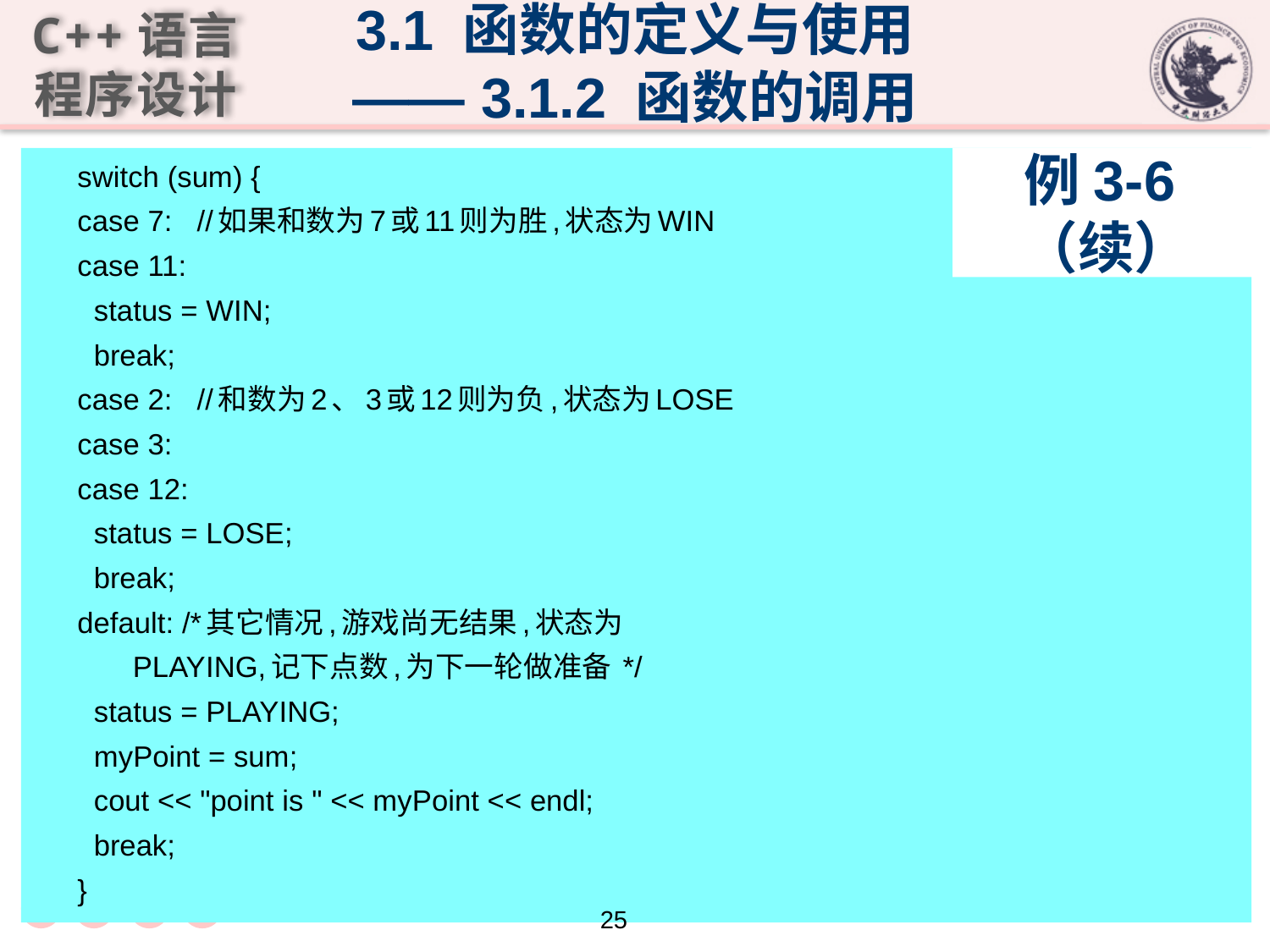

3.1 函数的定义与使用
—— 3.1.2 函数的调用
	switch (sum) {
	case 7:   //如果和数为7或11则为胜,状态为WIN
	case 11:
	  status = WIN;
	  break;
	case 2:   //和数为2、3或12则为负,状态为LOSE
	case 3:
	case 12:
	  status = LOSE;
	  break;
	default: /*其它情况,游戏尚无结果,状态为
            PLAYING,记下点数,为下一轮做准备 */
	  status = PLAYING;
	  myPoint = sum;
	  cout << "point is " << myPoint << endl;
	  break;
	}
# 例3-6（续）
25